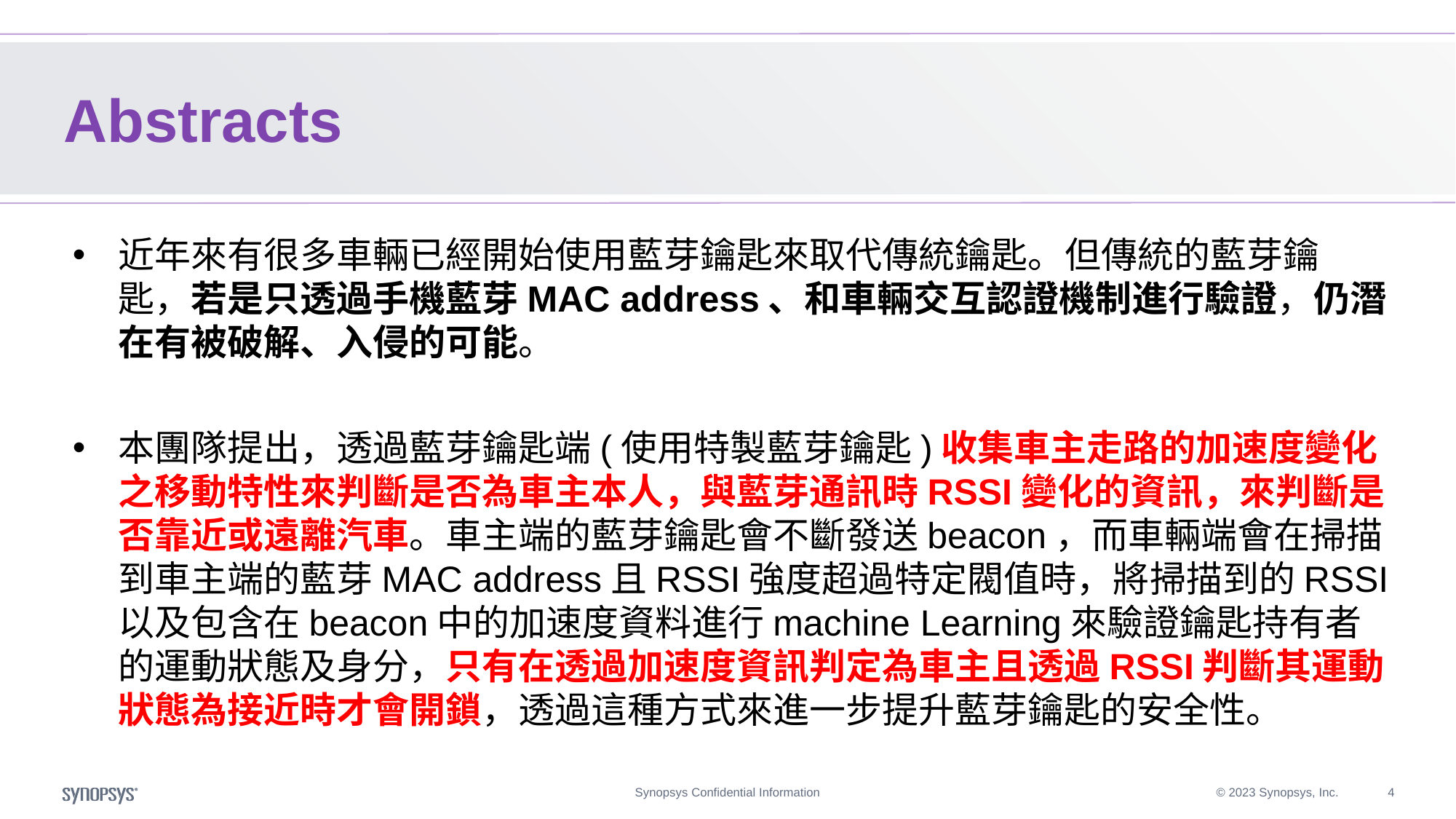

# Abstracts
近年來有很多車輛已經開始使用藍芽鑰匙來取代傳統鑰匙。但傳統的藍芽鑰匙，若是只透過手機藍芽MAC address、和車輛交互認證機制進行驗證，仍潛在有被破解、入侵的可能。

本團隊提出，透過藍芽鑰匙端(使用特製藍芽鑰匙)收集車主走路的加速度變化之移動特性來判斷是否為車主本人，與藍芽通訊時RSSI變化的資訊，來判斷是否靠近或遠離汽車。車主端的藍芽鑰匙會不斷發送beacon，而車輛端會在掃描到車主端的藍芽MAC address且RSSI強度超過特定閥值時，將掃描到的RSSI以及包含在beacon中的加速度資料進行machine Learning來驗證鑰匙持有者的運動狀態及身分，只有在透過加速度資訊判定為車主且透過RSSI判斷其運動狀態為接近時才會開鎖，透過這種方式來進一步提升藍芽鑰匙的安全性。